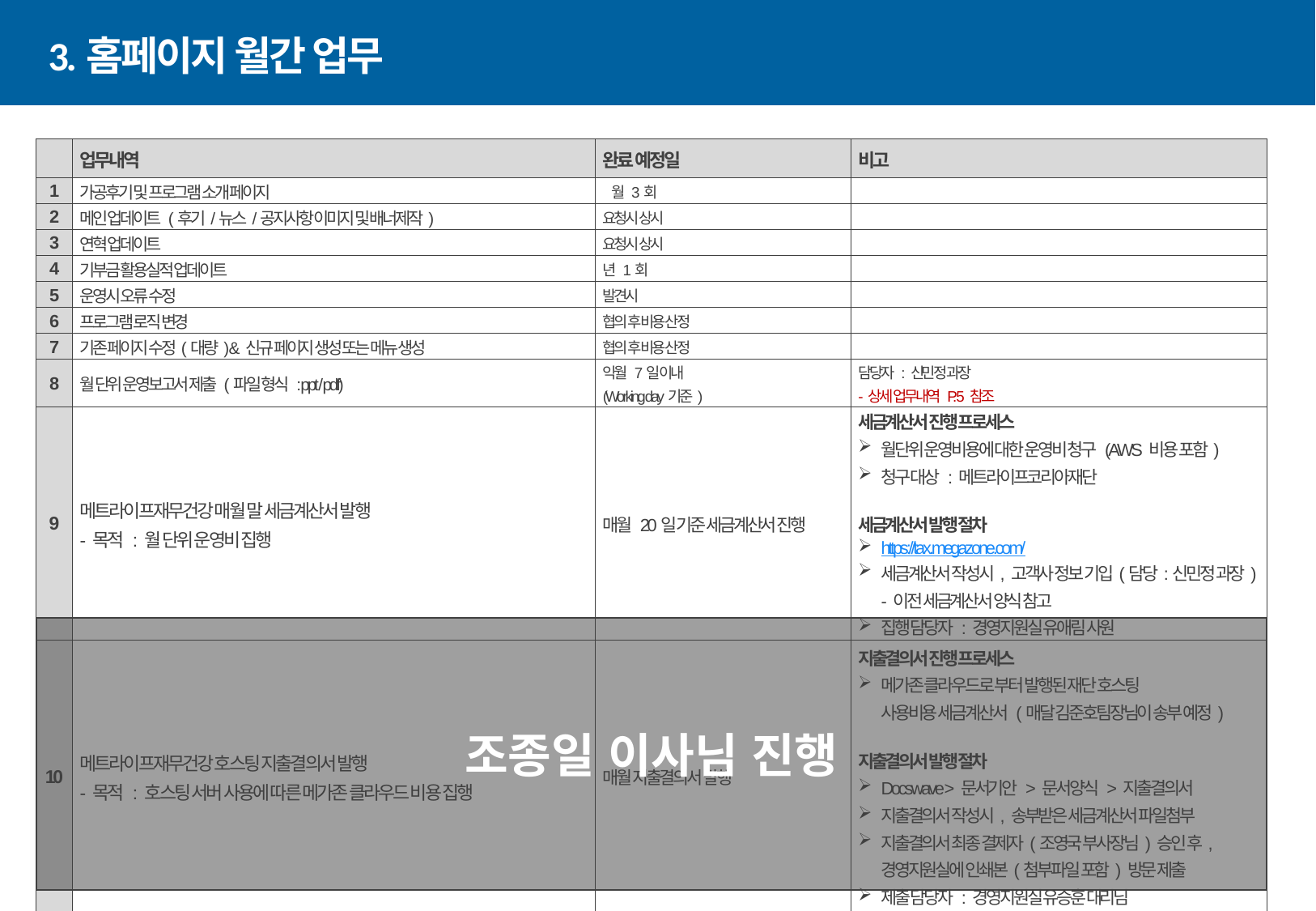

# 3.홈페이지 월간 업무
|  | 업무내역 | 완료 예정일 | 비고 |
| --- | --- | --- | --- |
| 1 | 가공후기 및 프로그램 소개 페이지 | 월 3회 |  |
| 2 | 메인 업데이트 (후기/뉴스/공지사항 이미지 및 배너제작) | 요청시 상시 |  |
| 3 | 연혁 업데이트 | 요청시 상시 |  |
| 4 | 기부금 활용실적 업데이트 | 년 1회 |  |
| 5 | 운영시 오류 수정 | 발견시 |  |
| 6 | 프로그램 로직 변경 | 협의 후 비용 산정 |  |
| 7 | 기존 페이지 수정(대량) & 신규 페이지 생성 또는 메뉴 생성 | 협의 후 비용 산정 |  |
| 8 | 월 단위 운영보고서 제출 (파일 형식 : ppt / pdf) | 익월 7일 이내 (Working day기준) | 담당자 : 신민정 과장 - 상세 업무내역 P. 5 참조 |
| 9 | 메트라이프재무건강 매월 말 세금계산서 발행 - 목적 : 월 단위 운영비 집행 | 매월 20일 기준 세금계산서 진행 | 세금계산서 진행 프로세스 월단위 운영비용에 대한 운영비 청구 (AWS 비용 포함) 청구 대상 : 메트라이프코리아재단 세금계산서 발행 절차 https://tax.megazone.com/ 세금계산서 작성시, 고객사 정보 기입(담당:신민정 과장) - 이전 세금계산서 양식 참고 집행 담당자 : 경영지원실 유애림 사원 |
| 10 | 메트라이프재무건강 호스팅 지출결의서 발행 - 목적 : 호스팅 서버 사용에 따른 메가존 클라우드 비용 집행 | 매월 지출결의서 발행 | 지출결의서 진행 프로세스 메가존 클라우드로 부터 발행된 재단 호스팅 사용비용 세금계산서 (매달 김준호팀장님이 송부 예정) 지출결의서 발행 절차 Docswave > 문서기안 > 문서양식 > 지출결의서 지출결의서 작성시, 송부받은 세금계산서 파일첨부 지출결의서 최종 결제자(조영국 부사장님) 승인 후, 경영지원실에 인쇄본(첨부파일 포함) 방문 제출 제출 담당자 : 경영지원실 유승훈 대리님 |
조종일 이사님 진행